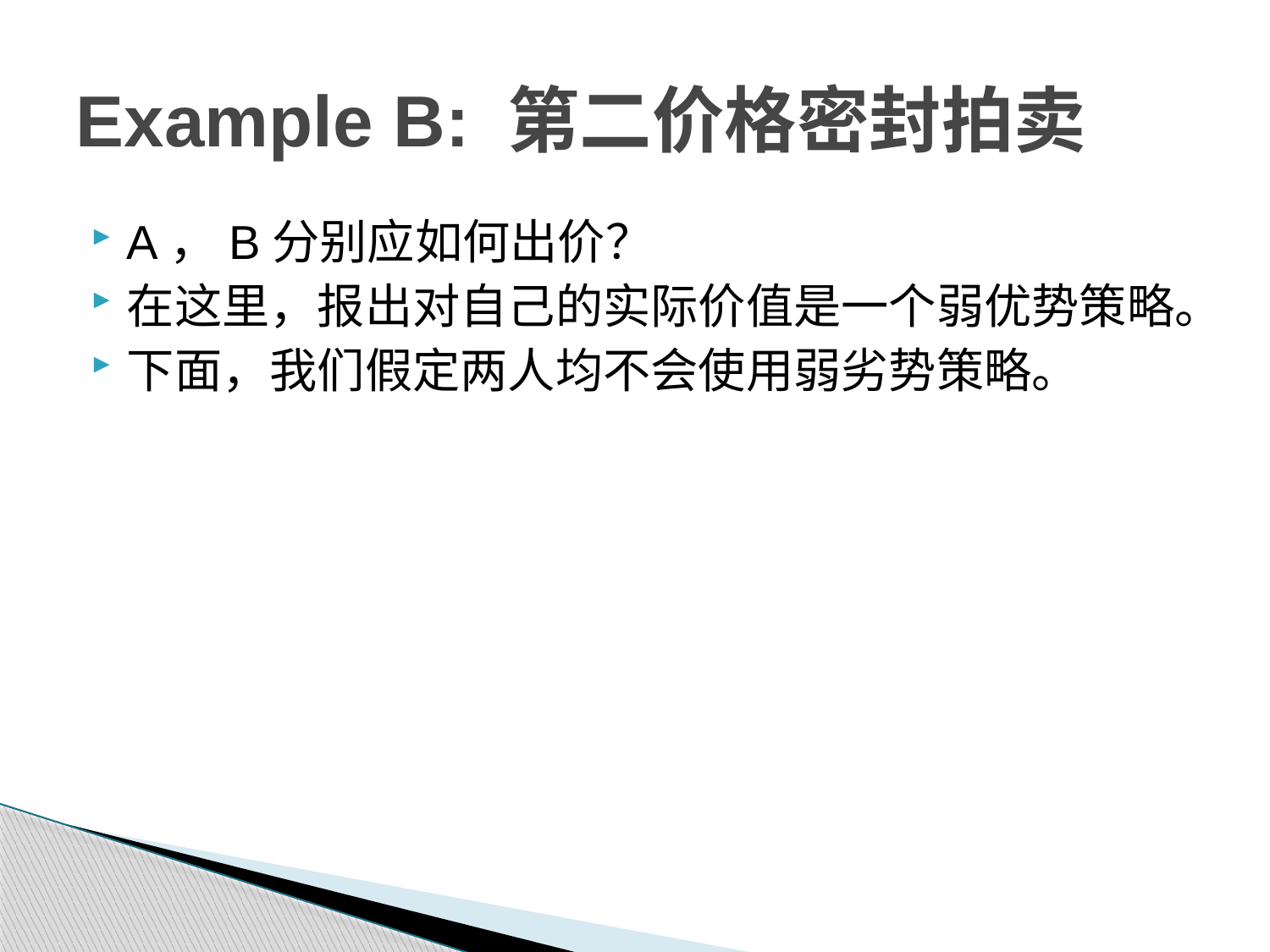

# Example B: 第二价格密封拍卖
A，B分别应如何出价？
在这里，报出对自己的实际价值是一个弱优势策略。
下面，我们假定两人均不会使用弱劣势策略。